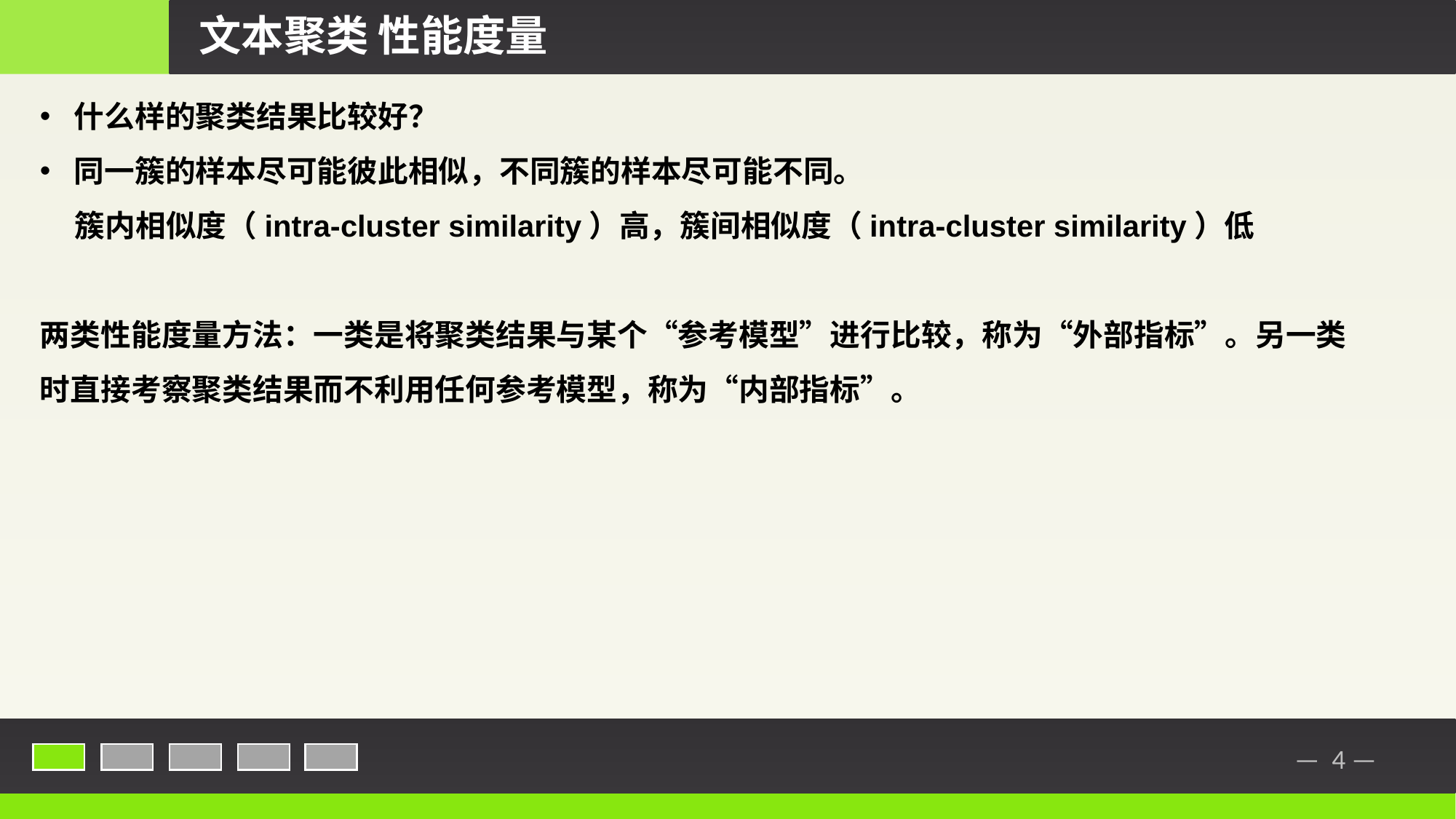

文本聚类 性能度量
什么样的聚类结果比较好？
同一簇的样本尽可能彼此相似，不同簇的样本尽可能不同。
    簇内相似度（intra-cluster similarity）高，簇间相似度（intra-cluster similarity）低

两类性能度量方法：一类是将聚类结果与某个“参考模型”进行比较，称为“外部指标”。另一类时直接考察聚类结果而不利用任何参考模型，称为“内部指标”。